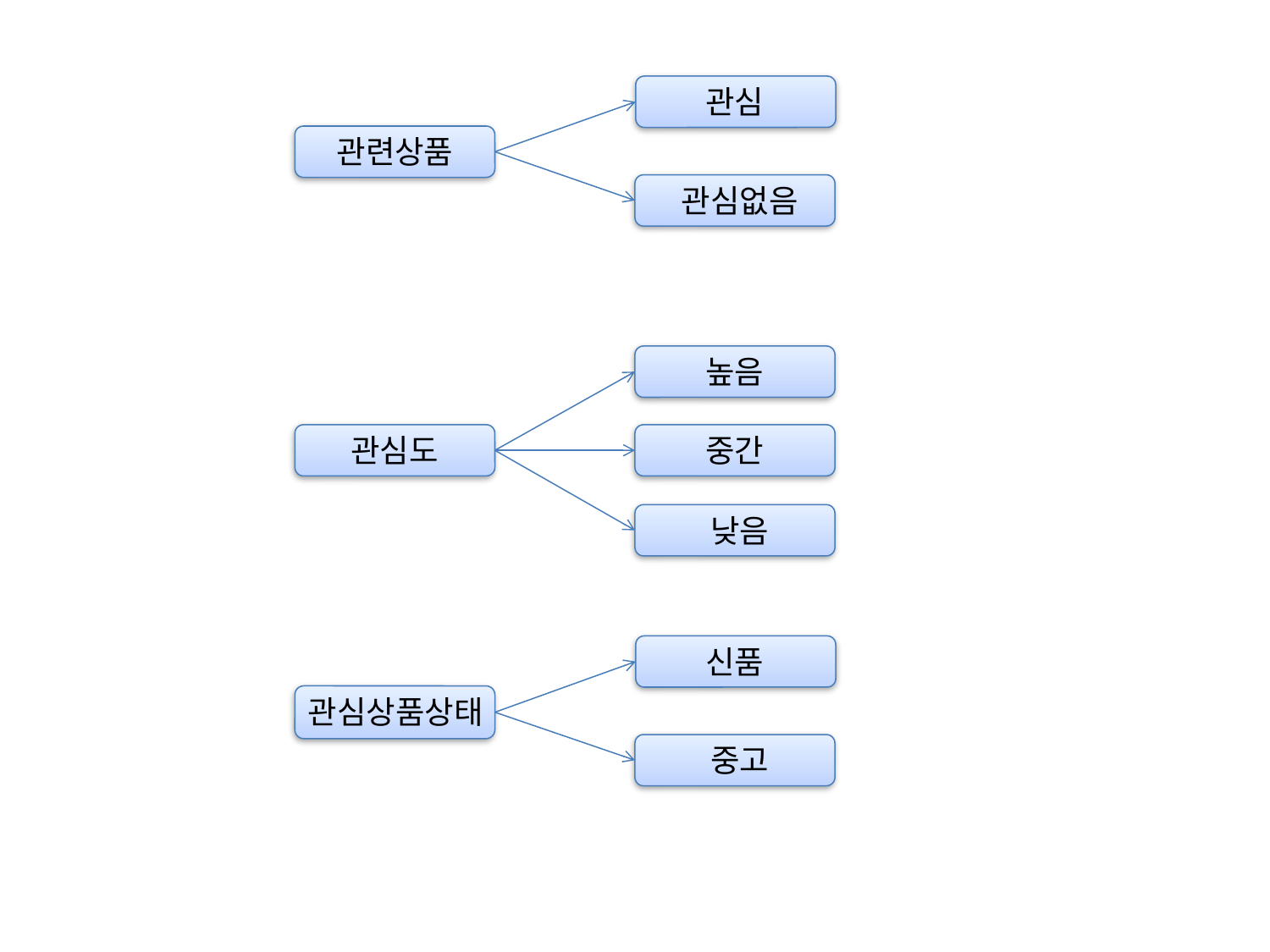

관심

관련상품

관심없음

높음

관심도

중간

낮음

신품
관심상품상태

중고